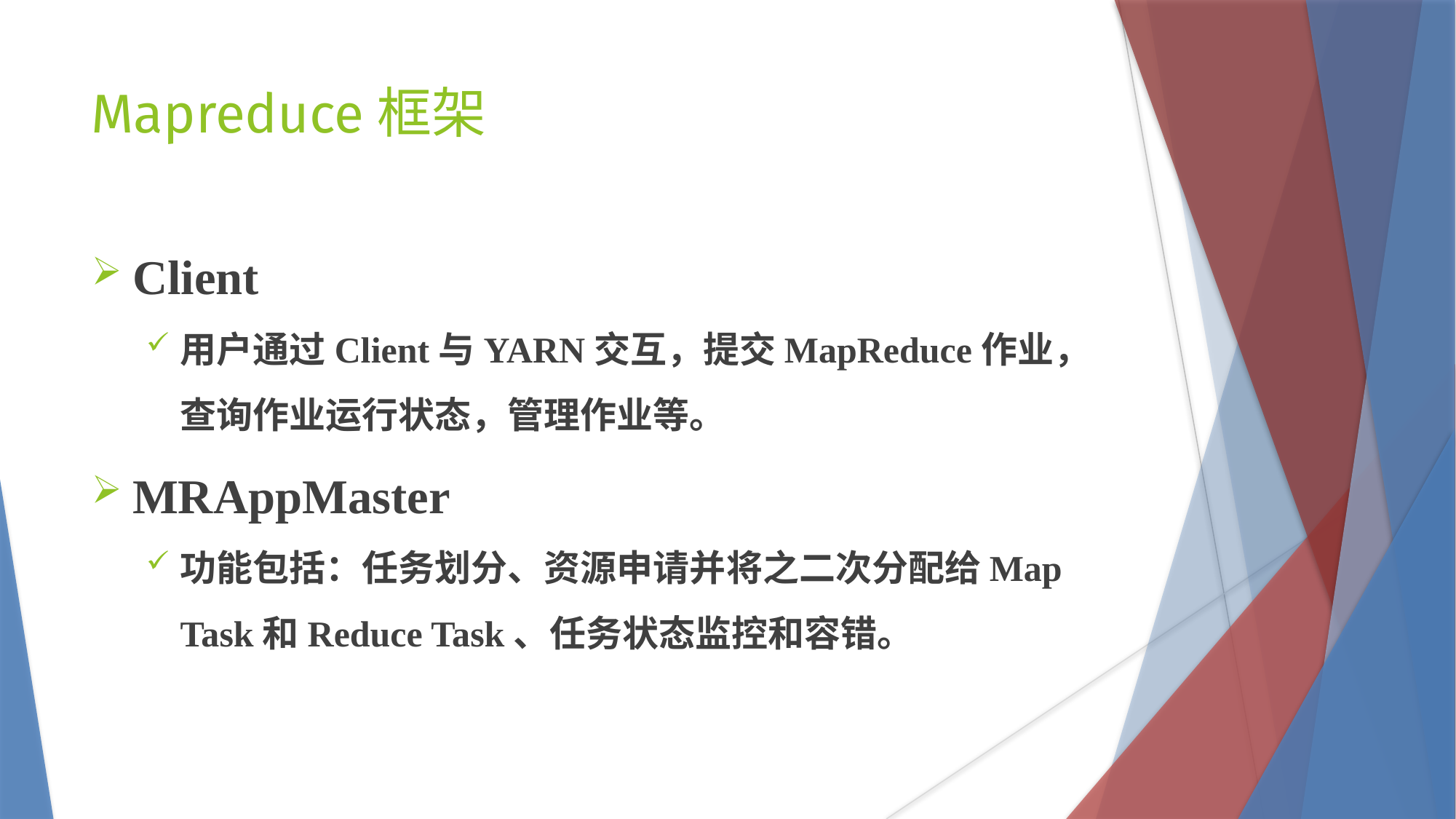

Mapreduce框架
Client
用户通过Client与YARN交互，提交MapReduce作业，查询作业运行状态，管理作业等。
MRAppMaster
功能包括：任务划分、资源申请并将之二次分配给Map Task和Reduce Task、任务状态监控和容错。